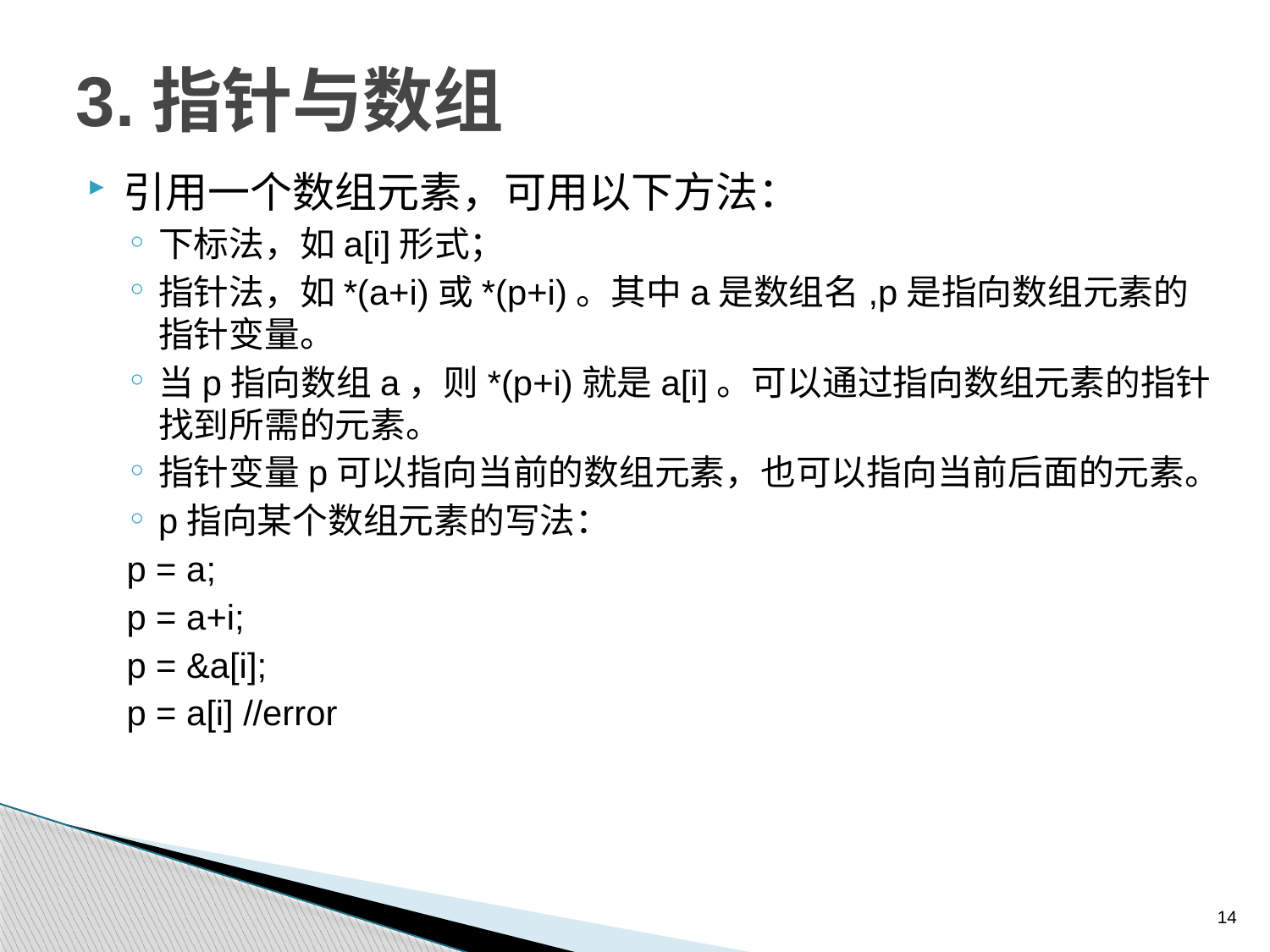

# 3.指针与数组
引用一个数组元素，可用以下方法：
下标法，如a[i]形式；
指针法，如*(a+i)或*(p+i)。其中a是数组名,p是指向数组元素的指针变量。
当p指向数组a，则*(p+i)就是a[i]。可以通过指向数组元素的指针找到所需的元素。
指针变量p可以指向当前的数组元素，也可以指向当前后面的元素。
p指向某个数组元素的写法：
p = a;
p = a+i;
p = &a[i];
p = a[i] //error

14